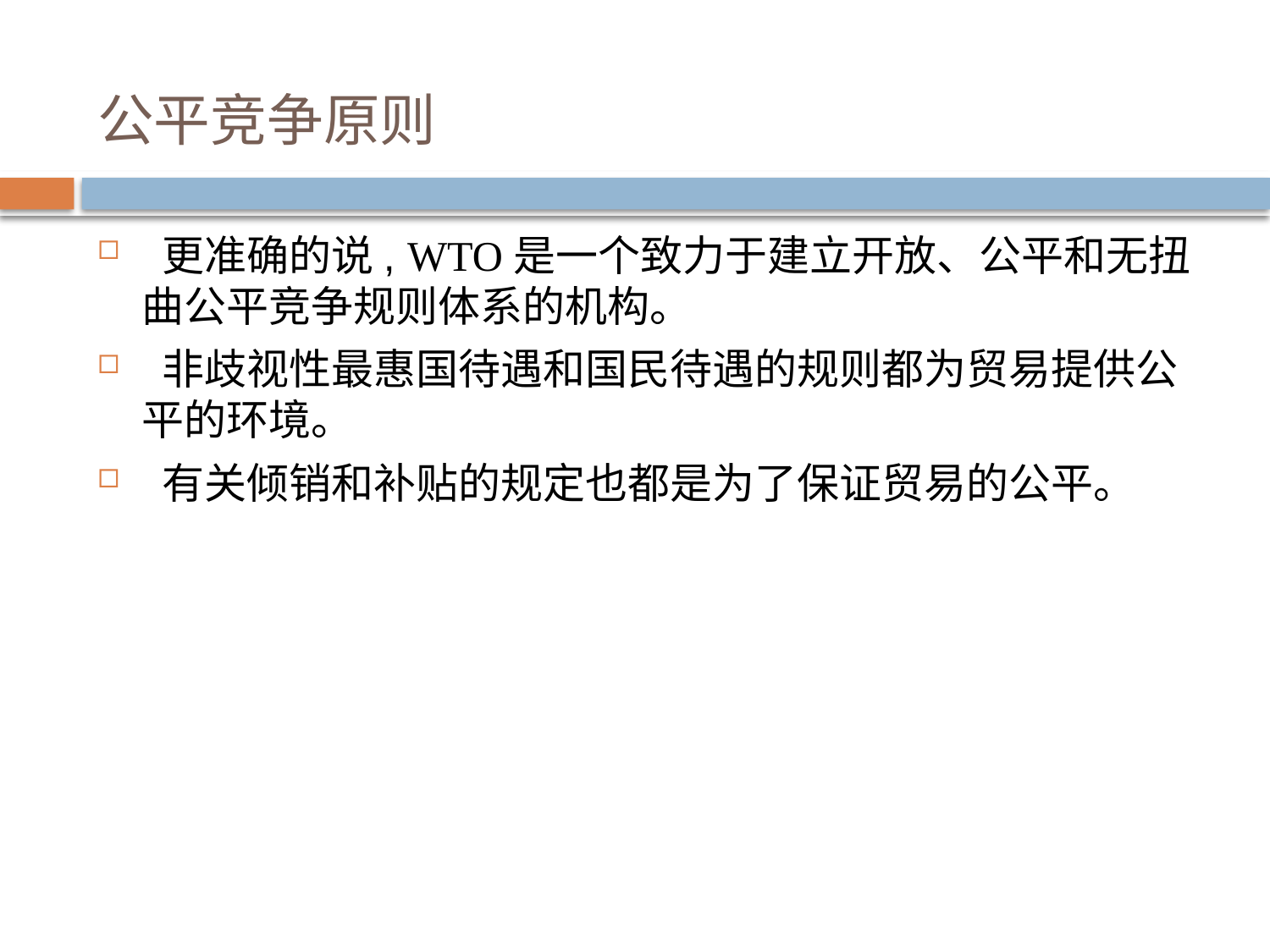

# 公平竞争原则
 更准确的说, WTO是一个致力于建立开放、公平和无扭曲公平竞争规则体系的机构。
 非歧视性最惠国待遇和国民待遇的规则都为贸易提供公平的环境。
 有关倾销和补贴的规定也都是为了保证贸易的公平。